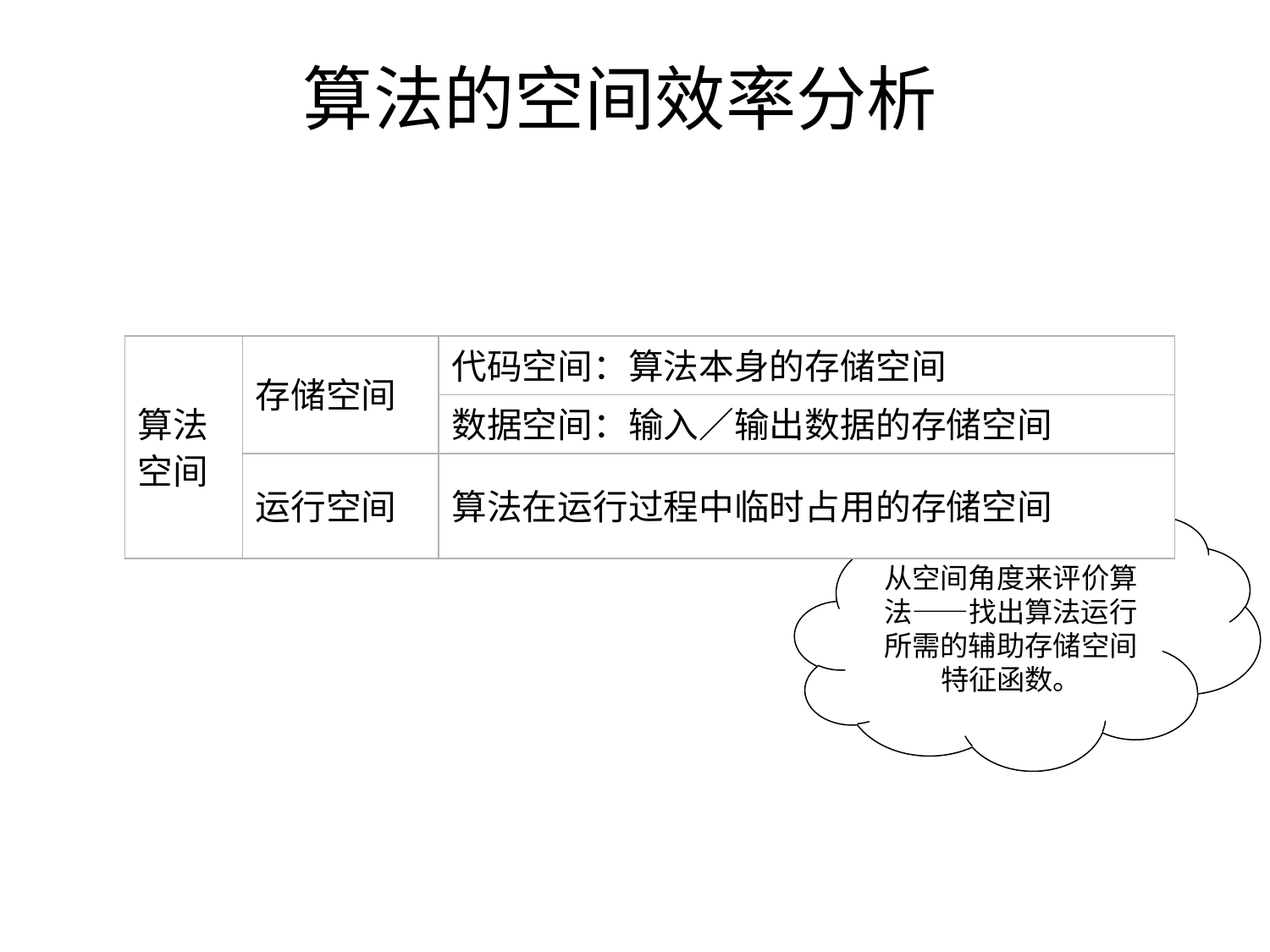

# 算法的空间效率分析
| 算法空间 | 存储空间 | 代码空间：算法本身的存储空间 |
| --- | --- | --- |
|  |  | 数据空间：输入／输出数据的存储空间 |
|  | 运行空间 | 算法在运行过程中临时占用的存储空间 |
从空间角度来评价算法——找出算法运行所需的辅助存储空间特征函数。
91